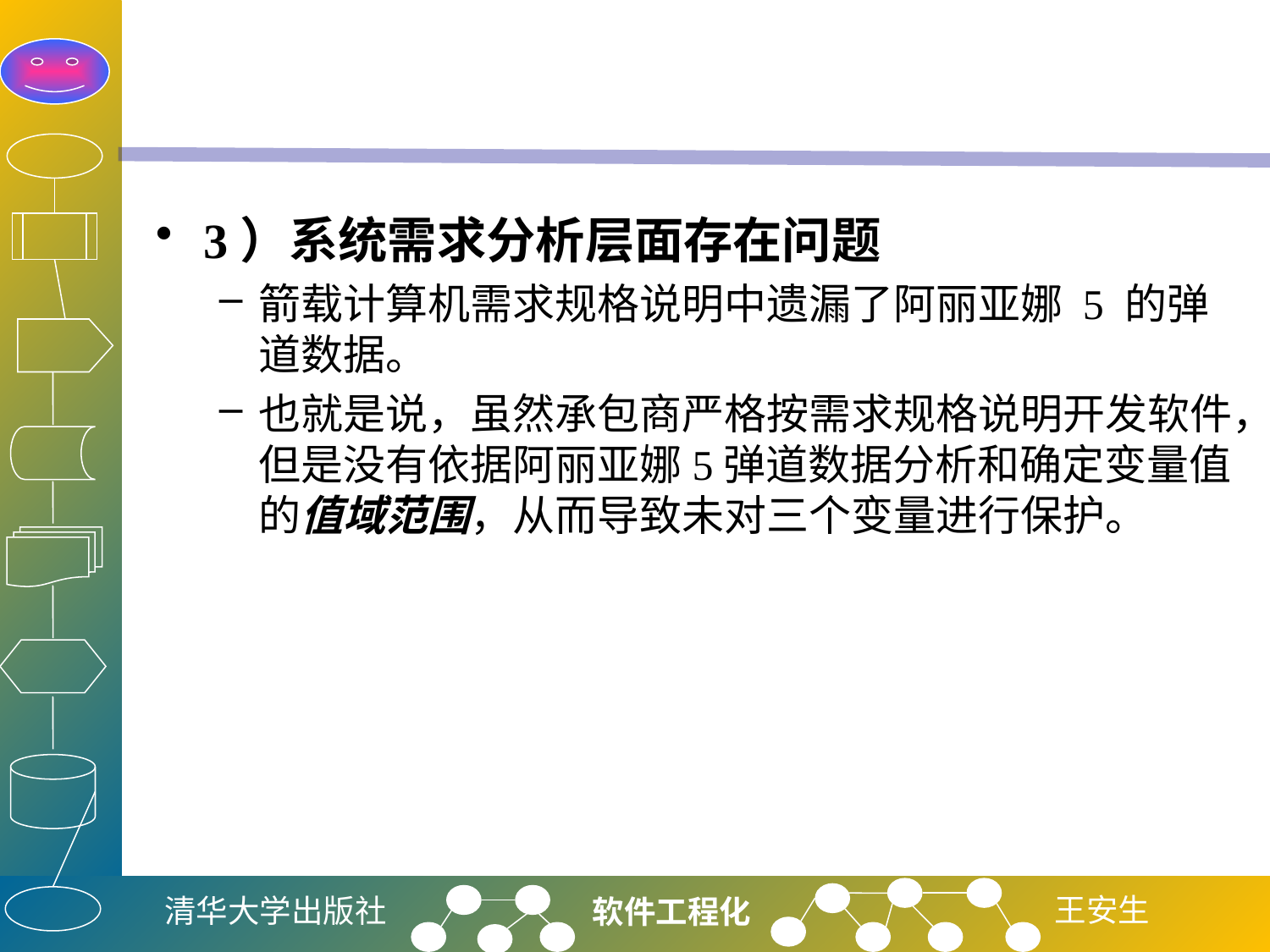

#
3）系统需求分析层面存在问题
箭载计算机需求规格说明中遗漏了阿丽亚娜 5 的弹道数据。
也就是说，虽然承包商严格按需求规格说明开发软件，但是没有依据阿丽亚娜5弹道数据分析和确定变量值的值域范围，从而导致未对三个变量进行保护。